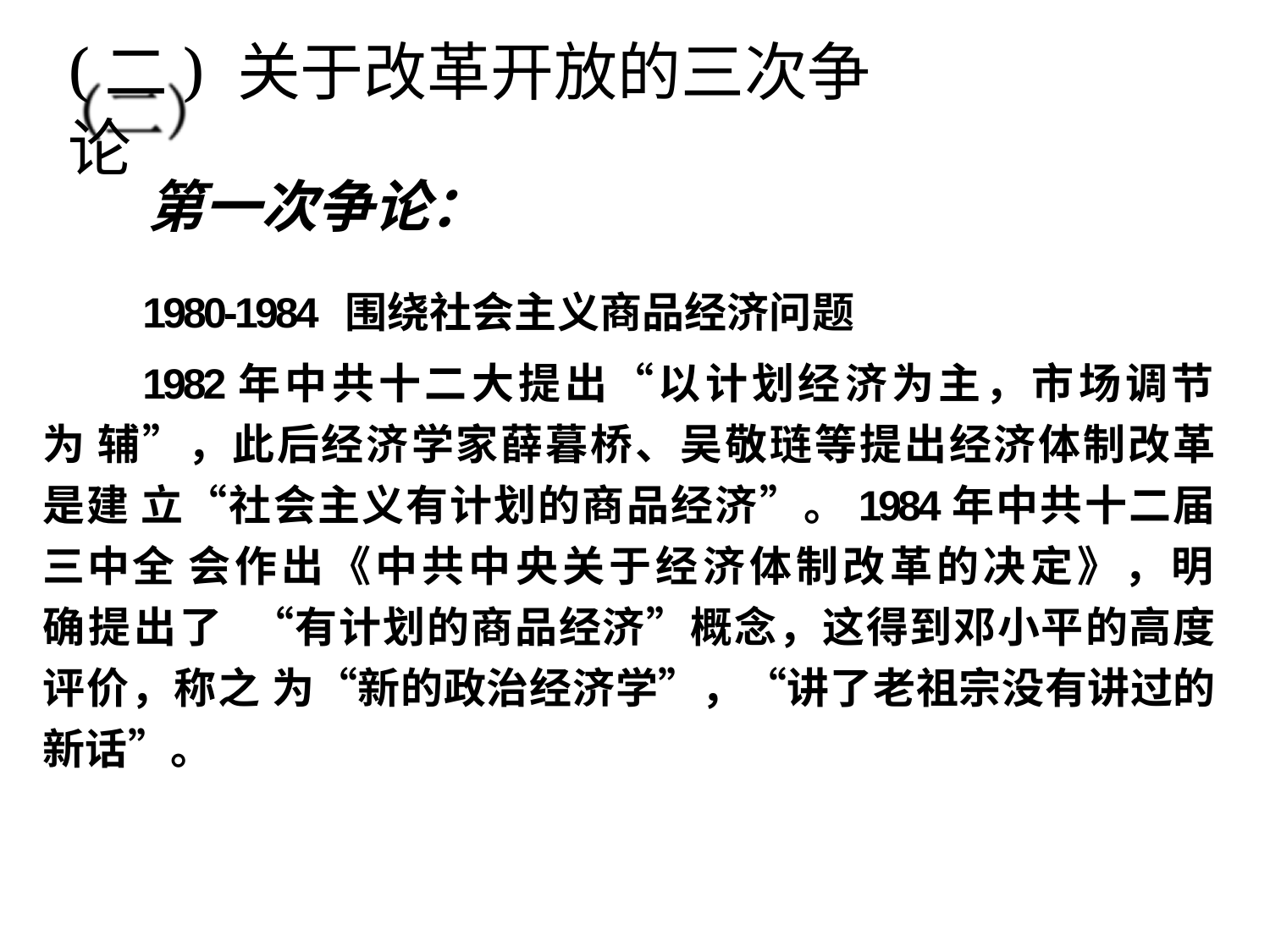

# (二) 关于改革开放的三次争论
第一次争论：
1980-1984 围绕社会主义商品经济问题
1982年中共十二大提出“以计划经济为主，市场调节为 辅”，此后经济学家薛暮桥、吴敬琏等提出经济体制改革是建 立“社会主义有计划的商品经济”。1984年中共十二届三中全 会作出《中共中央关于经济体制改革的决定》，明确提出了  “有计划的商品经济”概念，这得到邓小平的高度评价，称之 为“新的政治经济学”，“讲了老祖宗没有讲过的新话”。